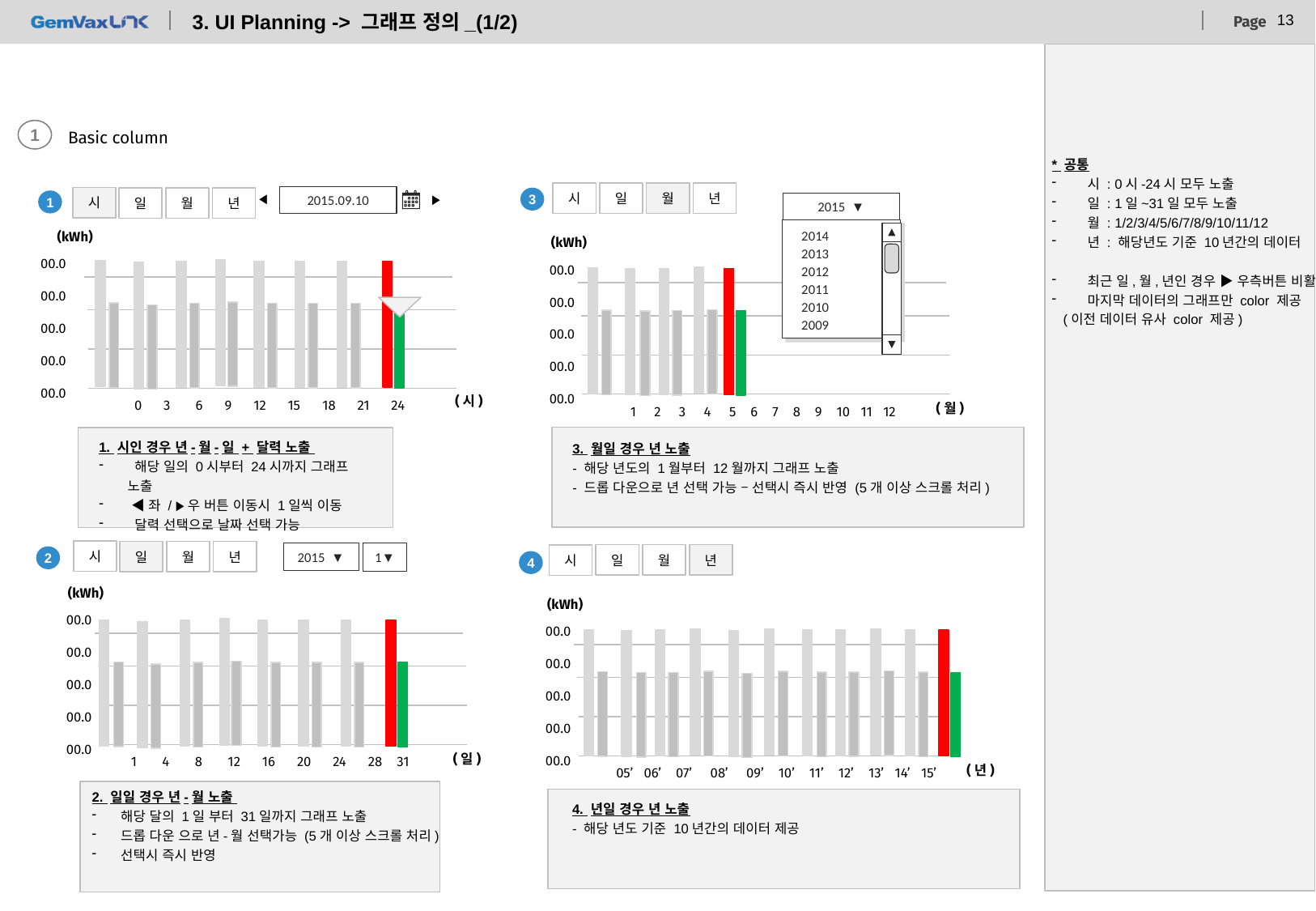

# 3. UI Planning -> 그래프 정의_(1/2)

1
Basic column
* 공통
 시 : 0시-24시 모두 노출
 일 : 1일~31일 모두 노출
 월 : 1/2/3/4/5/6/7/8/9/10/11/12
 년 : 해당년도 기준 10년간의 데이터

 최근 일,월,년인 경우 ▶ 우측버튼 비활성화 처리
 마지막 데이터의 그래프만 color 제공
   (이전 데이터 유사 color 제공)
일
월
년
시
2015.09.10

시
3
일
월
년
◀
▶
1
2015  ▼
2014
2013
2012
2011
2010
2009

(kWh)
(kWh)

00.0

00.0

00.0

00.0

00.0
00.0

00.0

00.0

00.0

00.0

(시)
0      3       6      9      12      15      18      21      24
(월)
1     2     3     4     5    6    7    8    9    10   11   12

1. 시인 경우 년-월-일 + 달력 노출
 해당 일의 0시부터 24시까지 그래프 노출
 ◀좌 / ▶우 버튼 이동시 1일씩 이동
 달력 선택으로 날짜 선택 가능
3. 월일 경우 년 노출
- 해당 년도의 1월부터 12월까지 그래프 노출
- 드롭 다운으로 년 선택 가능 – 선택시 즉시 반영 (5개 이상 스크롤 처리)
시
일
월
년
2015  ▼
1▼
일
월
년
시
2
4
(kWh)
(kWh)
00.0

00.0

00.0

00.0

00.0

00.0

00.0

00.0

00.0

00.0

(일)
1       4       8       12      16      20      24      28    31
(년)
05’   06’    07’     08’     09’    10’    11’    12’    13’   14’   15’
2. 일일 경우 년-월 노출
해당 달의 1일 부터 31일까지 그래프 노출
드롭 다운 으로 년-월 선택가능 (5개 이상 스크롤 처리)
선택시 즉시 반영

4. 년일 경우 년 노출
- 해당 년도 기준 10년간의 데이터 제공